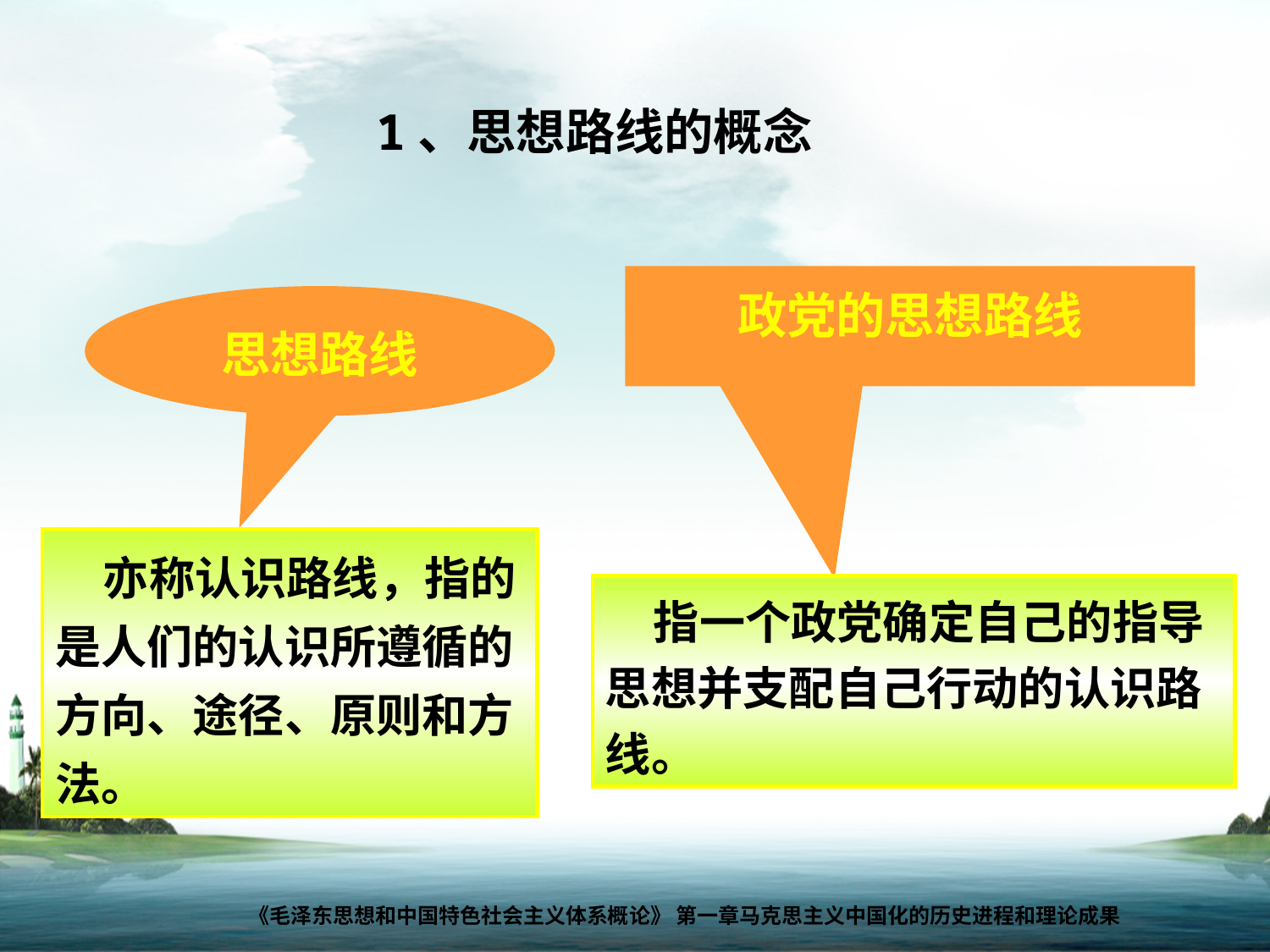

# 1、思想路线的概念
政党的思想路线
思想路线
    亦称认识路线，指的是人们的认识所遵循的方向、途径、原则和方法。
    指一个政党确定自己的指导思想并支配自己行动的认识路线。
《毛泽东思想和中国特色社会主义体系概论》 第一章马克思主义中国化的历史进程和理论成果